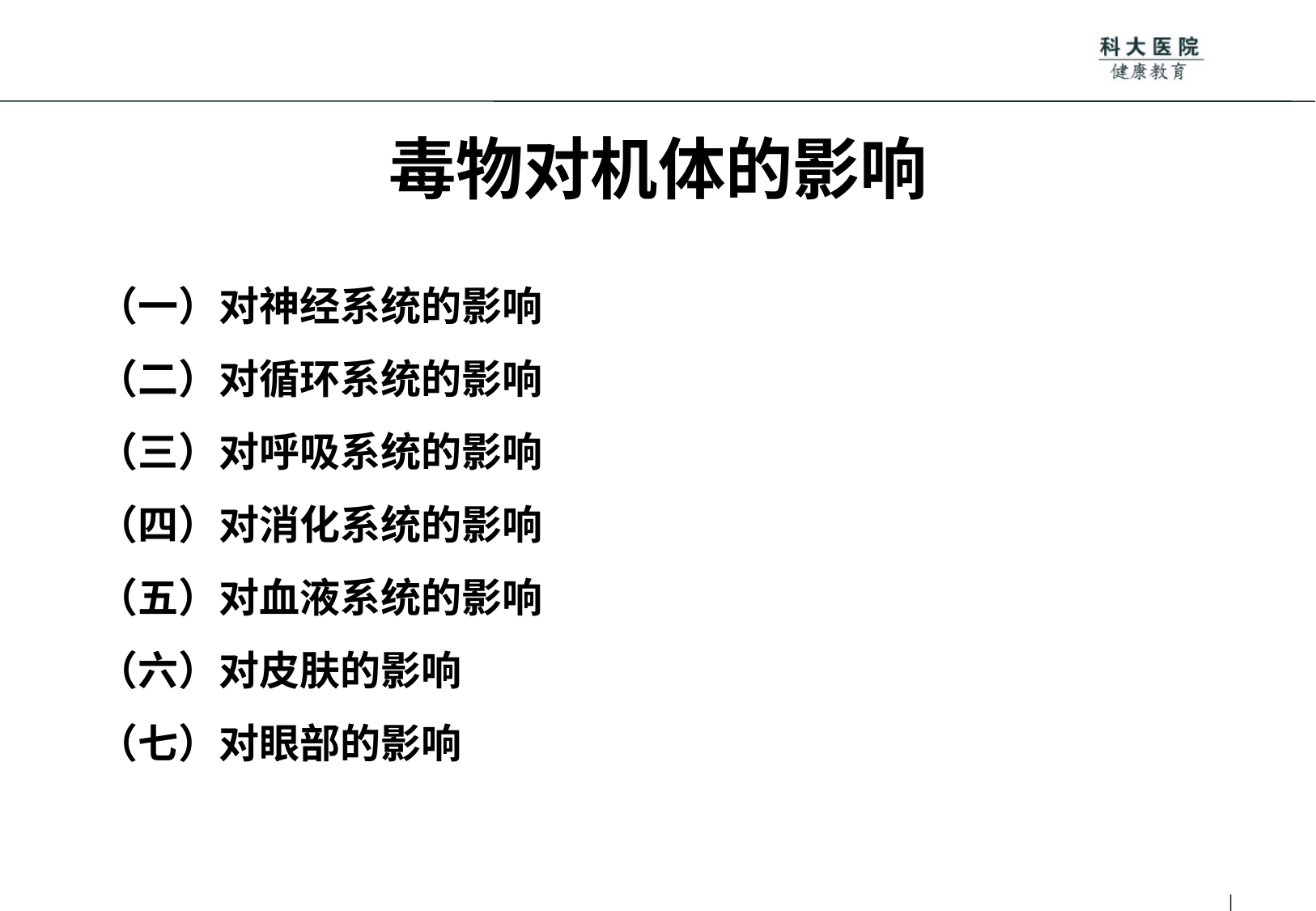

# 毒物对机体的影响
（一）对神经系统的影响
（二）对循环系统的影响
（三）对呼吸系统的影响
（四）对消化系统的影响
（五）对血液系统的影响
（六）对皮肤的影响
（七）对眼部的影响